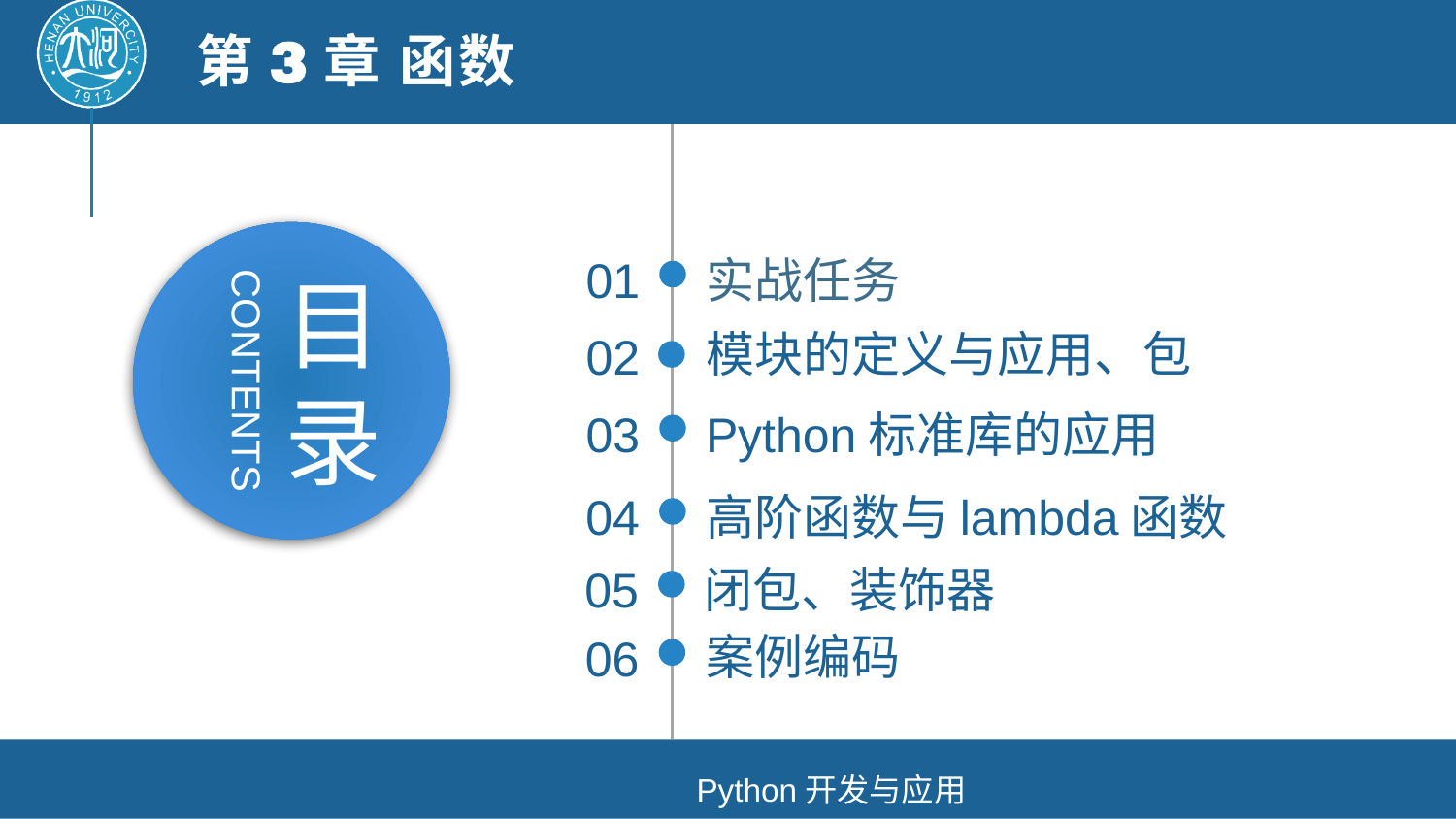

第3章 函数
01
实战任务

模块的定义与应用、包

02

03
Python标准库的应用

04
高阶函数与lambda函数

05
闭包、装饰器

案例编码
06

Python开发与应用
3